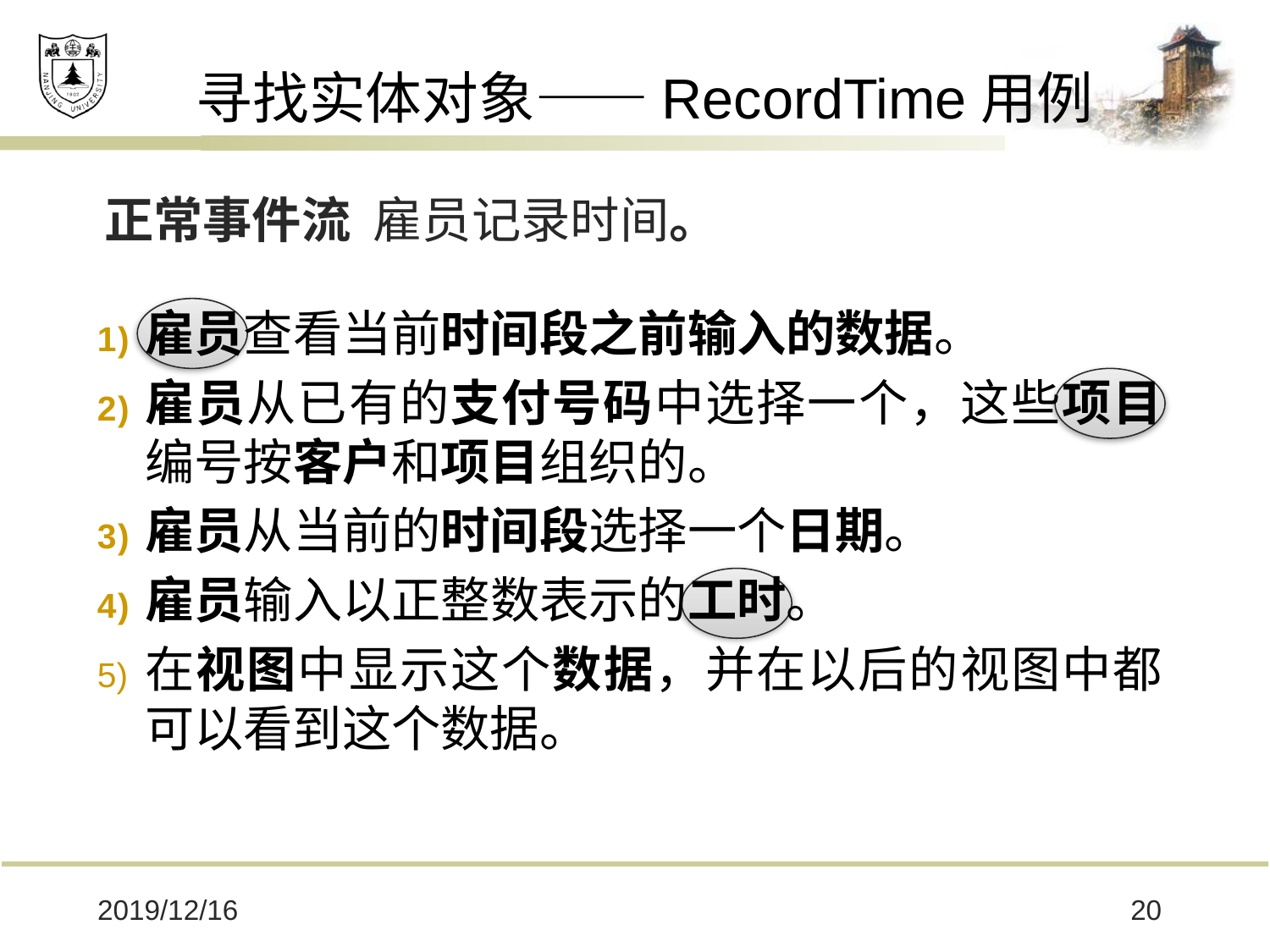

寻找实体对象——RecordTime用例
正常事件流  雇员记录时间。
雇员查看当前时间段之前输入的数据。
雇员从已有的支付号码中选择一个，这些项目编号按客户和项目组织的。
雇员从当前的时间段选择一个日期。
雇员输入以正整数表示的工时。
在视图中显示这个数据，并在以后的视图中都可以看到这个数据。

2019/12/16
20